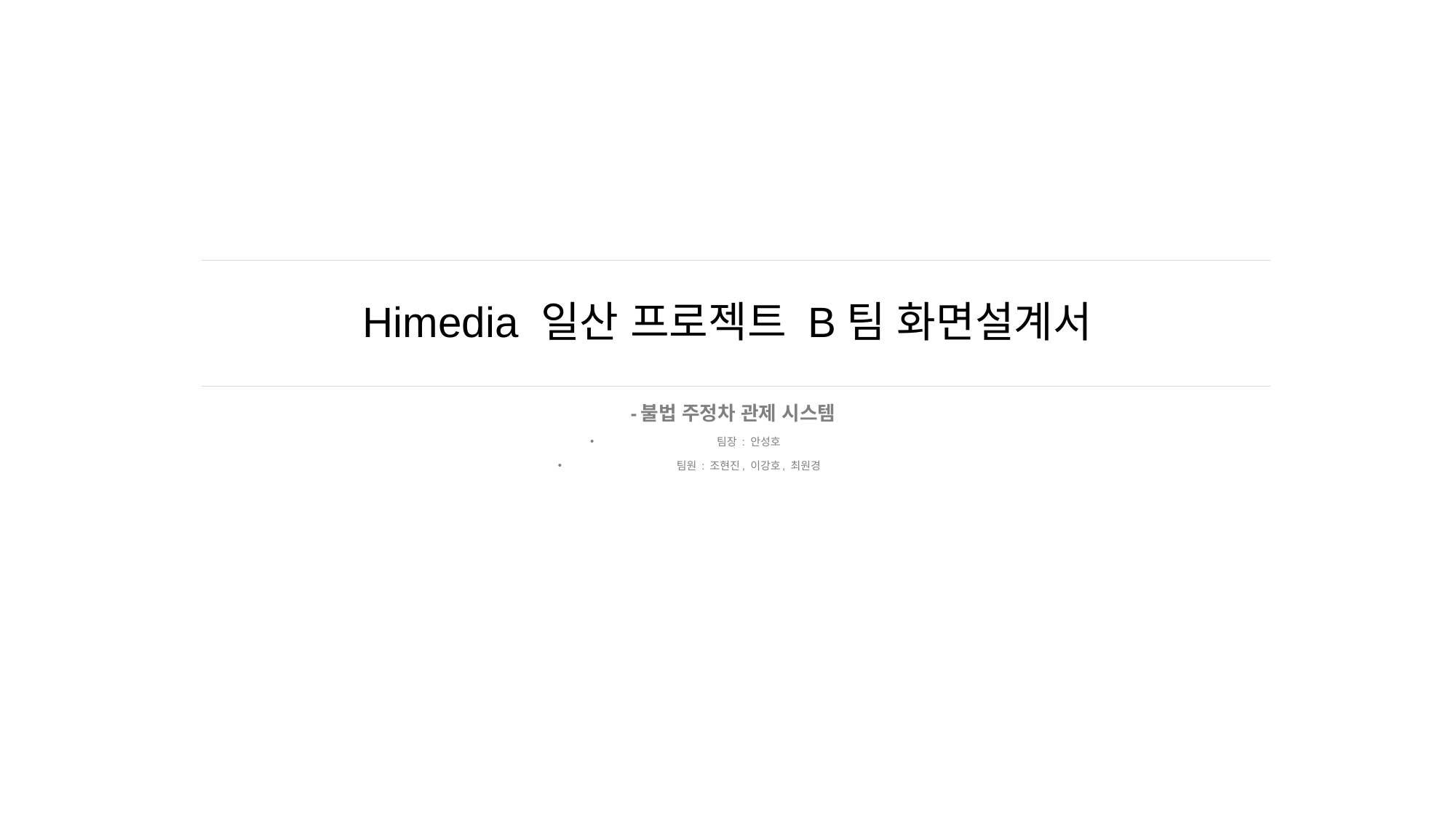

# Himedia 일산 프로젝트 B팀 화면설계서
-불법 주정차 관제 시스템
팀장 : 안성호
팀원 : 조현진, 이강호, 최원경